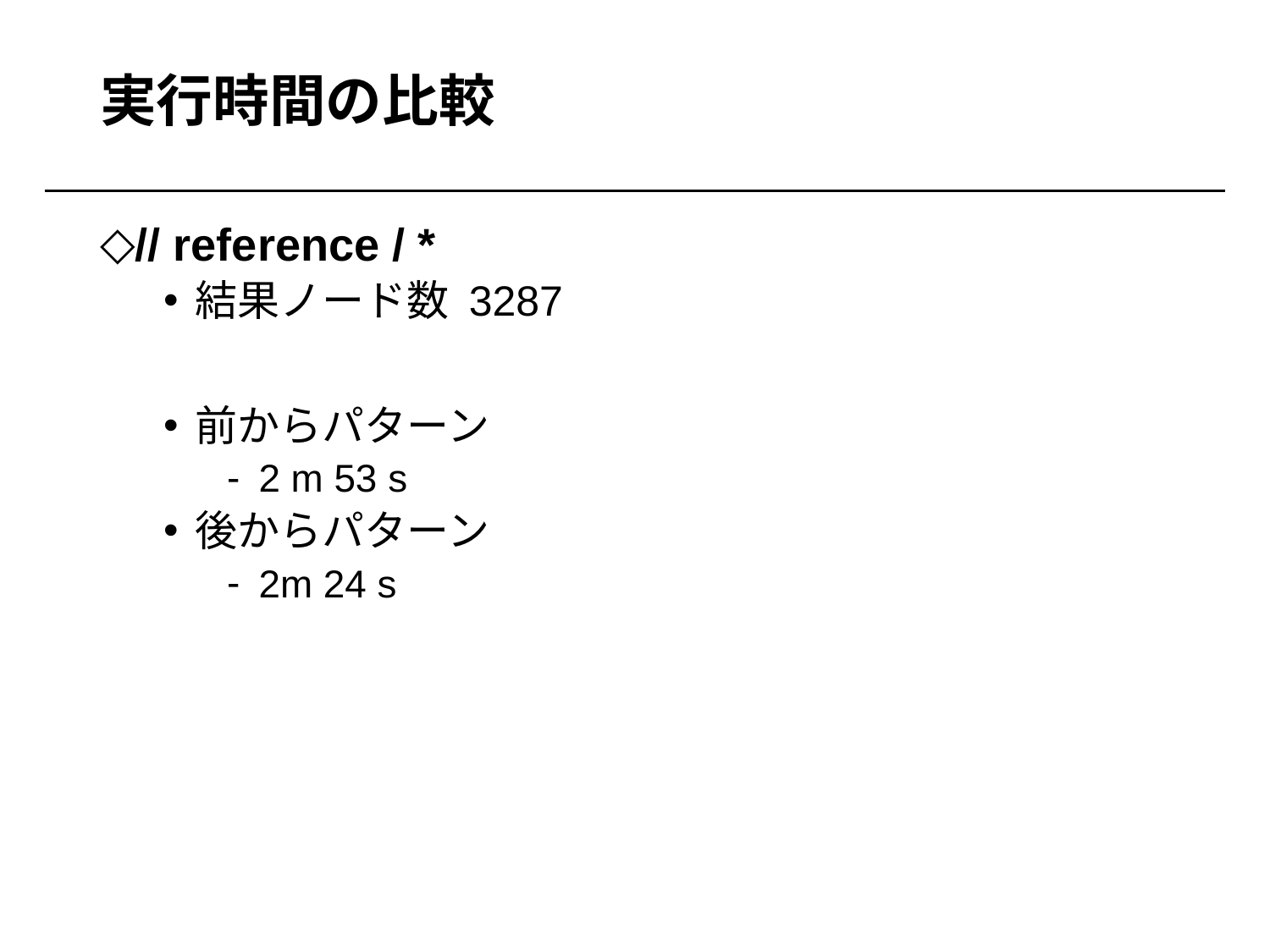

# 実行時間の比較
// reference / *
結果ノード数 3287

前からパターン
2 m 53 s
後からパターン
2m 24 s